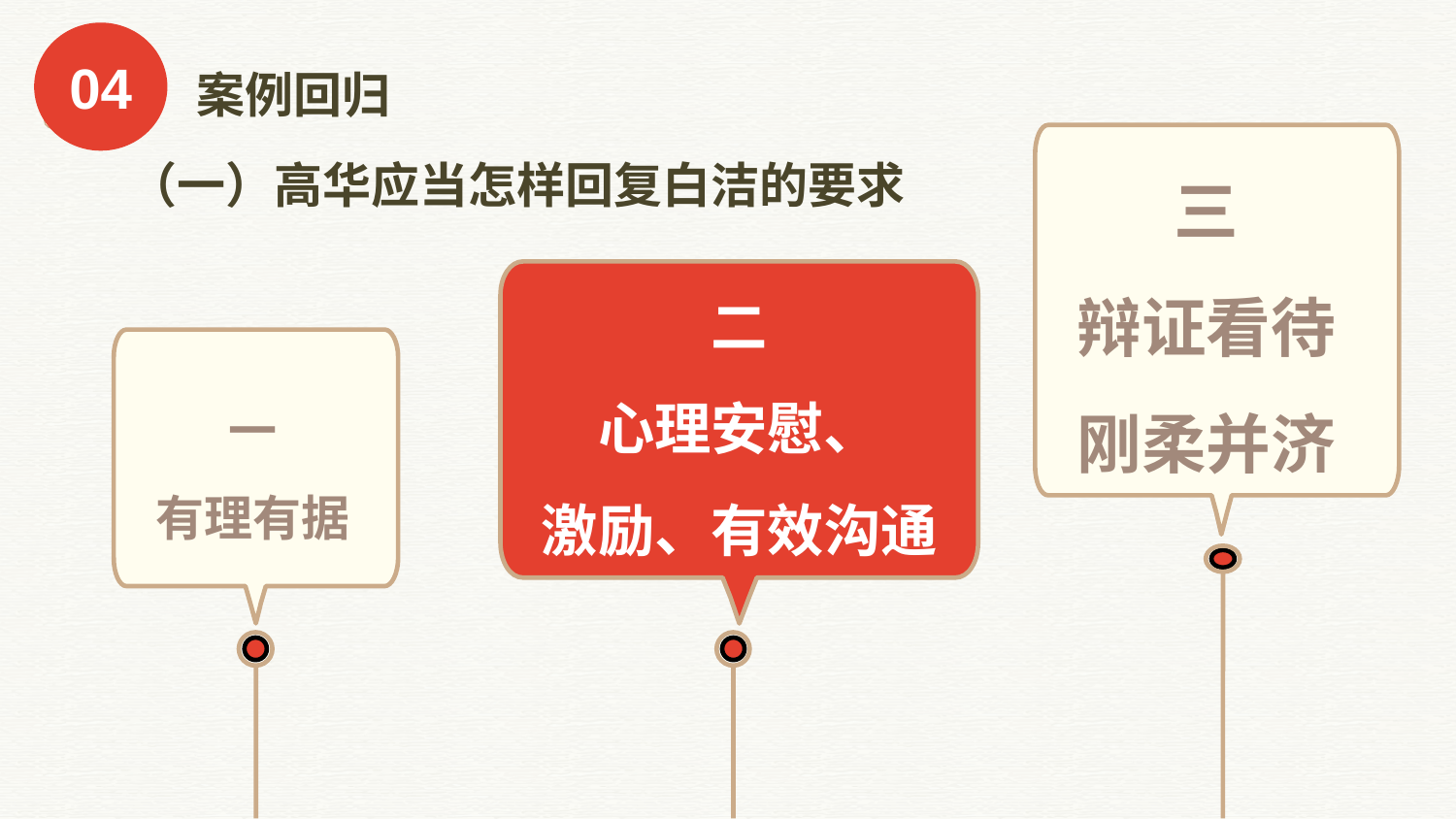

04
案例回归
三
辩证看待
刚柔并济

（一）高华应当怎样回复白洁的要求

二
心理安慰、
激励、有效沟通

一
有理有据